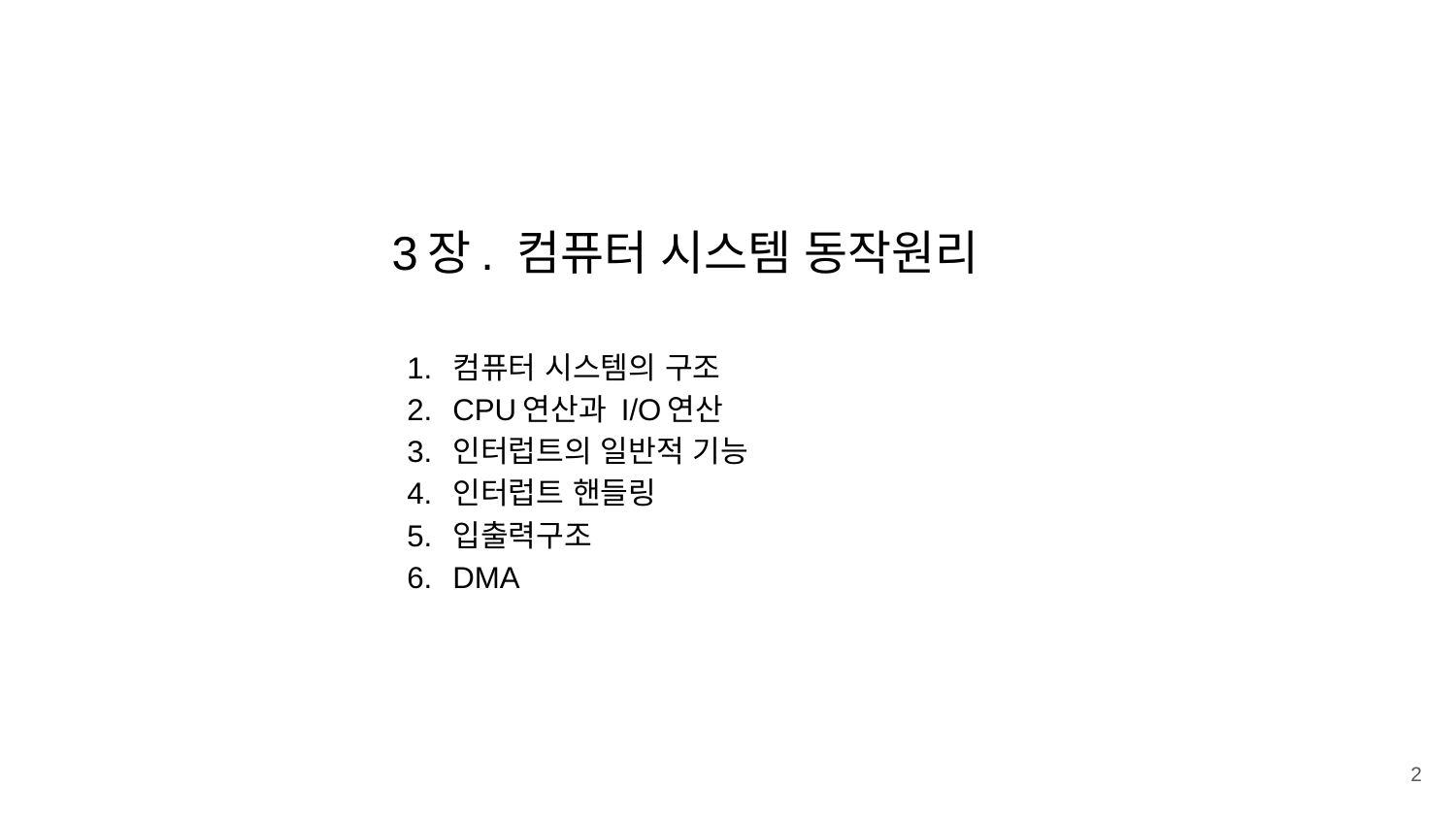

3장. 컴퓨터 시스템 동작원리

컴퓨터 시스템의 구조
CPU연산과 I/O연산
인터럽트의 일반적 기능
인터럽트 핸들링
입출력구조
DMA
2